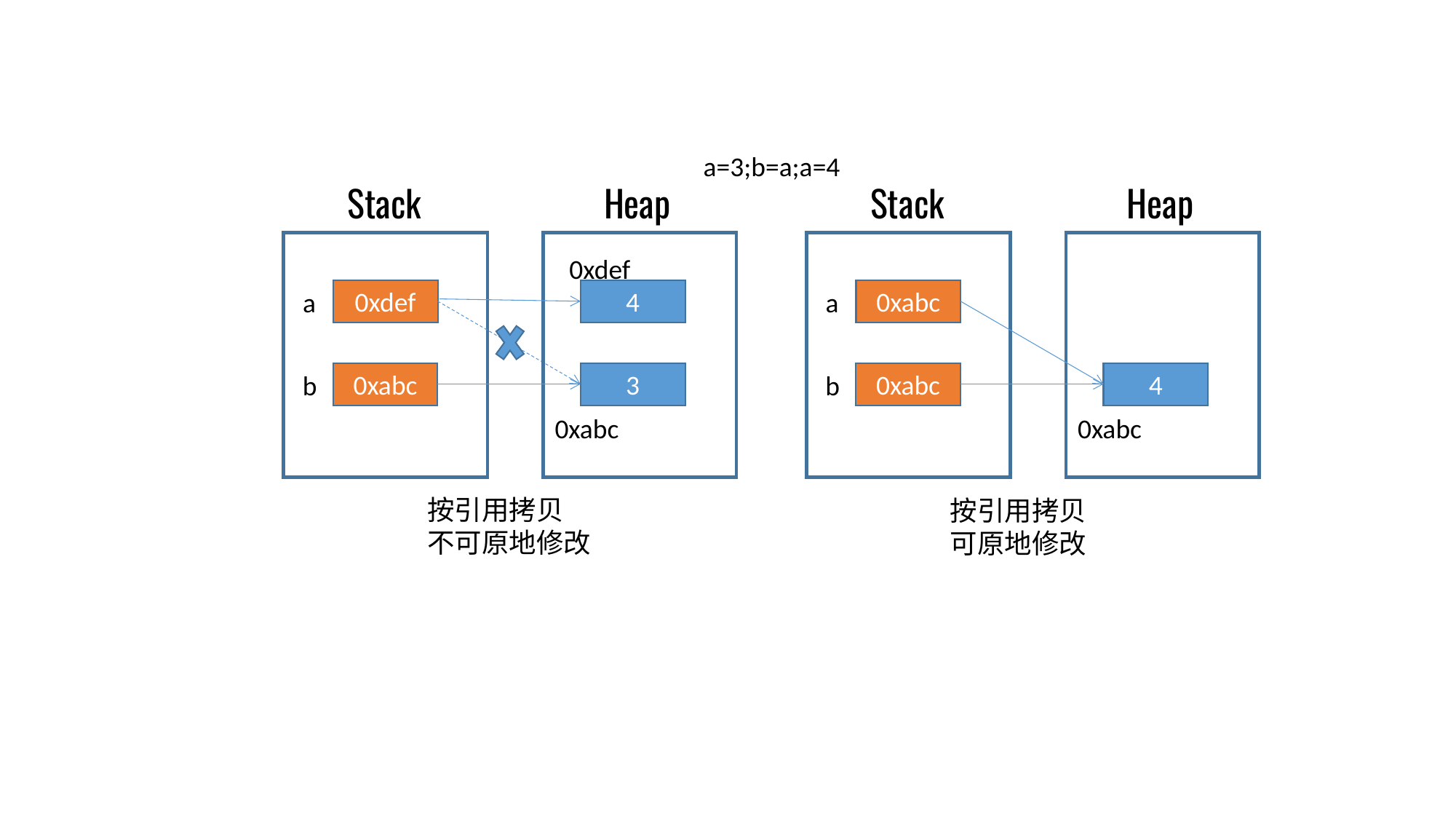

a=3;b=a;a=4
Stack
Heap
Stack
Heap

0xdef
a
0xdef
4
a
0xabc

b
0xabc
3
b
0xabc
4
0xabc
0xabc
按引用拷贝
不可原地修改
按引用拷贝
可原地修改